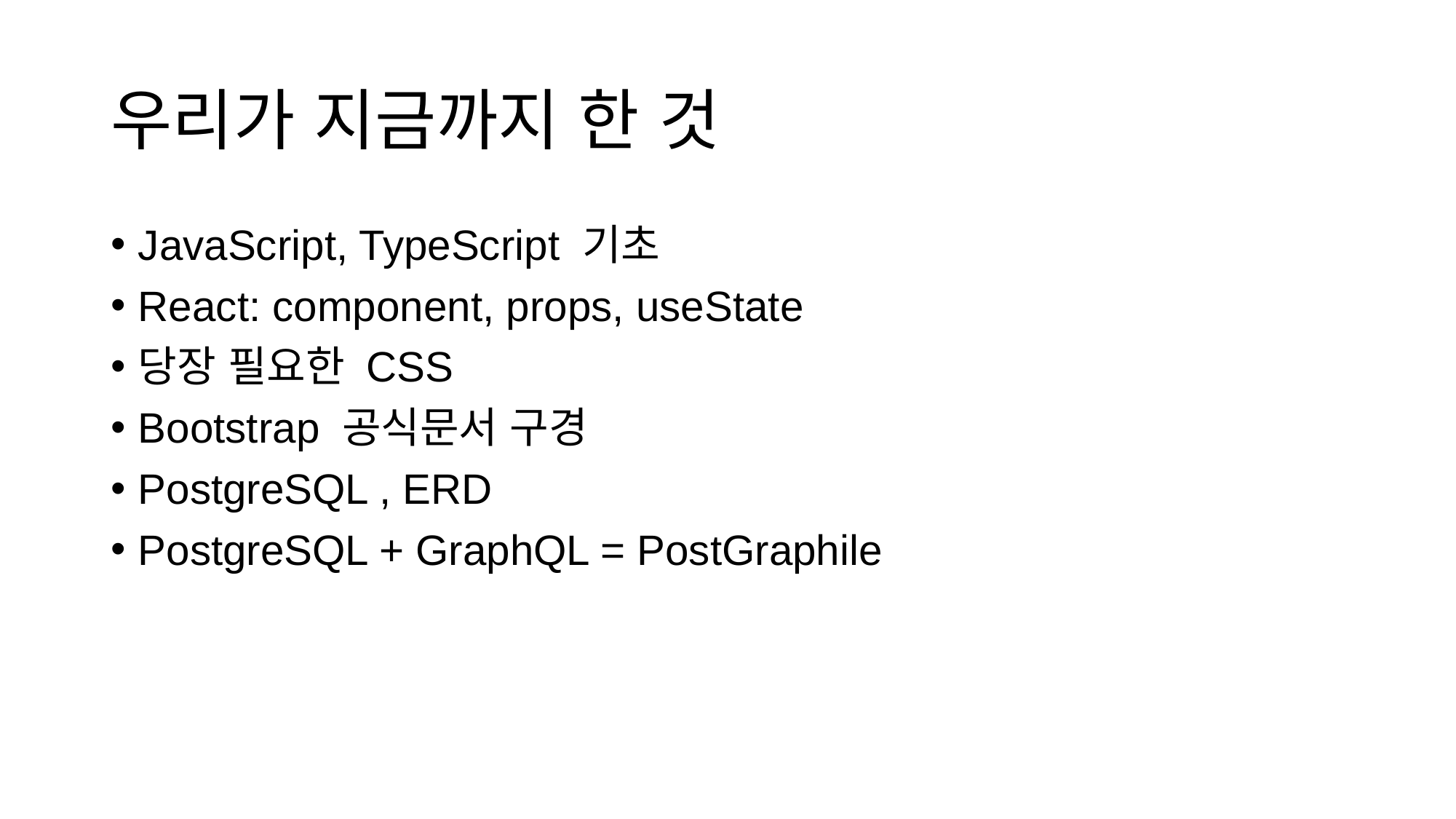

# 우리가 지금까지 한 것
JavaScript, TypeScript 기초
React: component, props, useState
당장 필요한 CSS
Bootstrap 공식문서 구경
PostgreSQL , ERD
PostgreSQL + GraphQL = PostGraphile